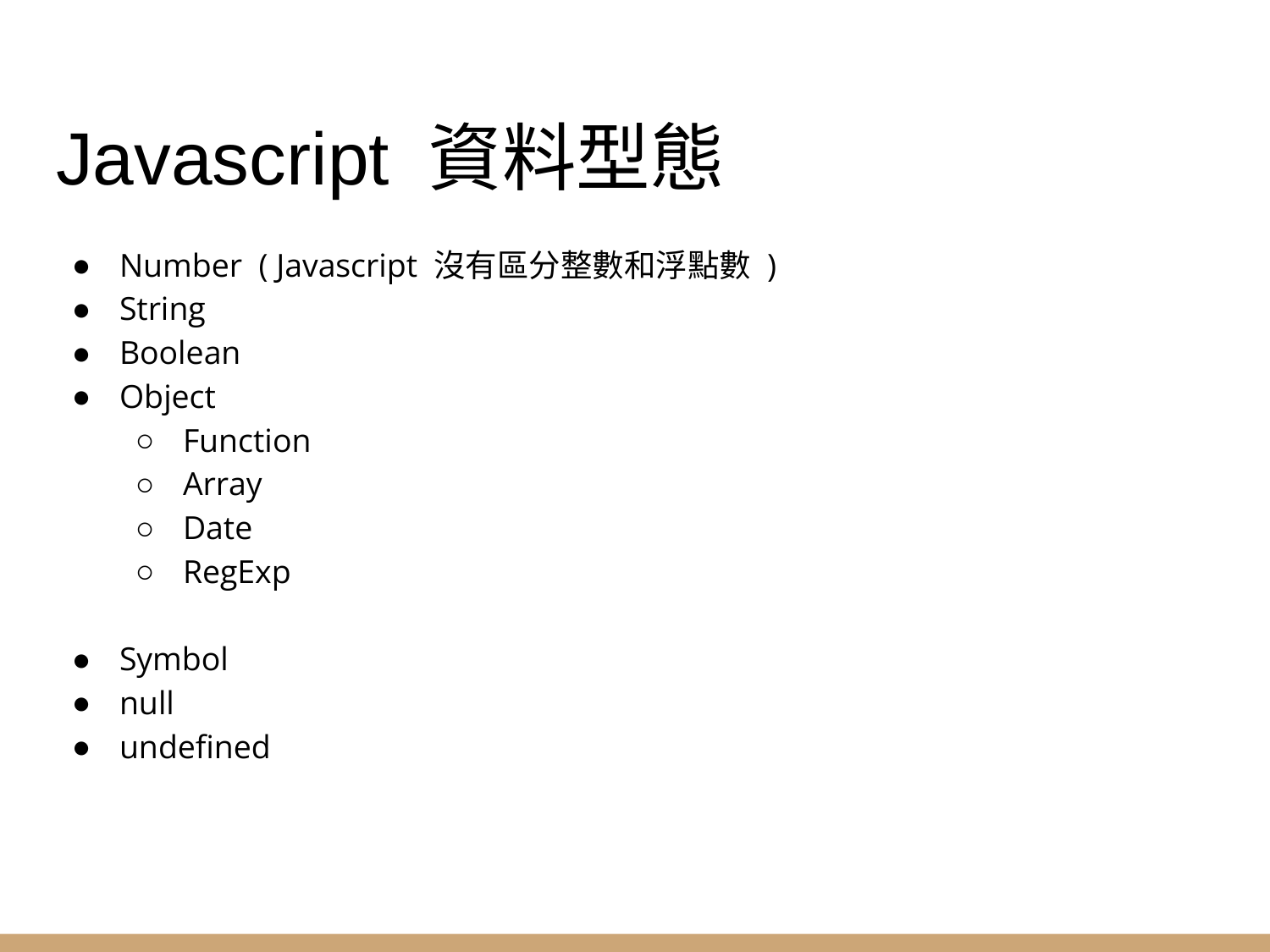

# Javascript 資料型態
Number  ( Javascript 沒有區分整數和浮點數 )
String
Boolean
Object
Function
Array
Date
RegExp
Symbol
null
undefined